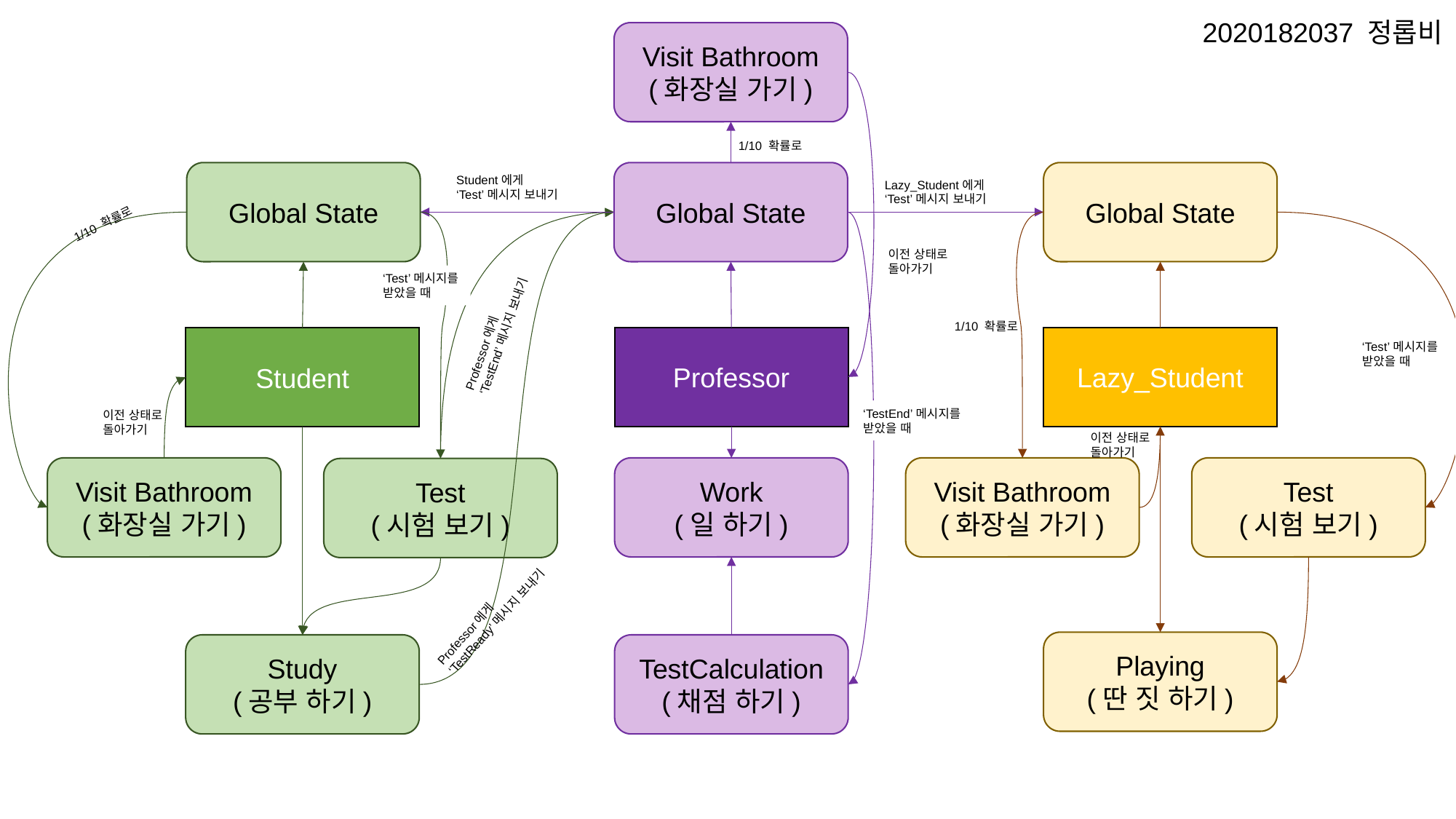

2020182037 정롭비
Visit Bathroom
(화장실 가기)
1/10 확률로
Global State
Global State
Global State
Student에게
‘Test’메시지 보내기
Lazy_Student에게
‘Test’메시지 보내기
1/10 확률로
이전 상태로 돌아가기
‘Test’메시지를
받았을 때
Professor에게
‘TestEnd’메시지 보내기
1/10 확률로
Lazy_Student
Professor
Student
‘Test’메시지를
받았을 때
‘TestEnd’메시지를
받았을 때
이전 상태로 돌아가기
이전 상태로 돌아가기
Visit Bathroom
(화장실 가기)
Work
(일 하기)
Visit Bathroom
(화장실 가기)
Test
(시험 보기)
Test
(시험 보기)
Professor에게
‘TestReady’메시지 보내기
Playing
(딴 짓 하기)
TestCalculation
(채점 하기)
Study
(공부 하기)